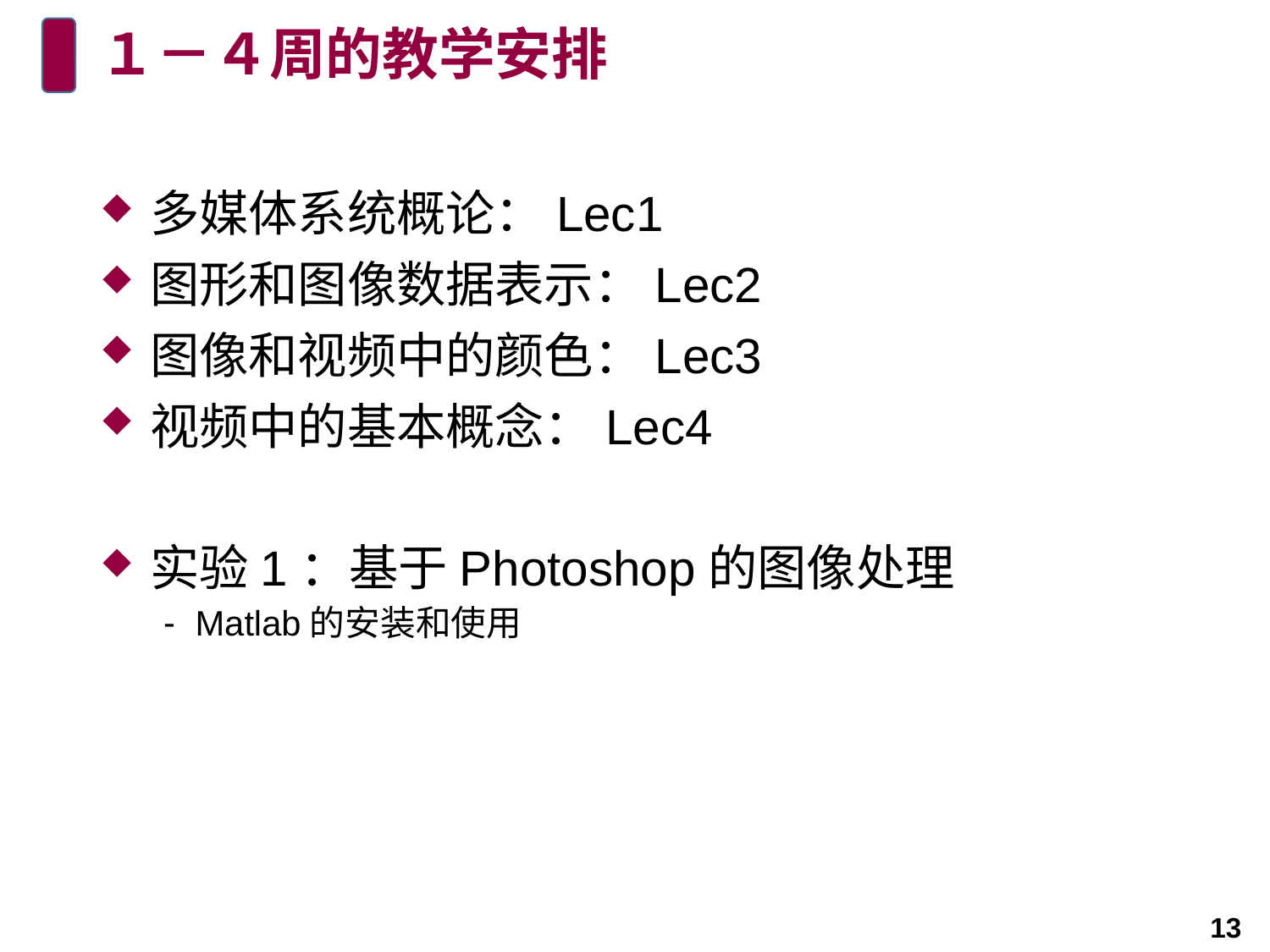

# １－４周的教学安排
多媒体系统概论：Lec1
图形和图像数据表示：Lec2
图像和视频中的颜色：Lec3
视频中的基本概念：Lec4

实验1：基于Photoshop的图像处理
Matlab的安装和使用

13